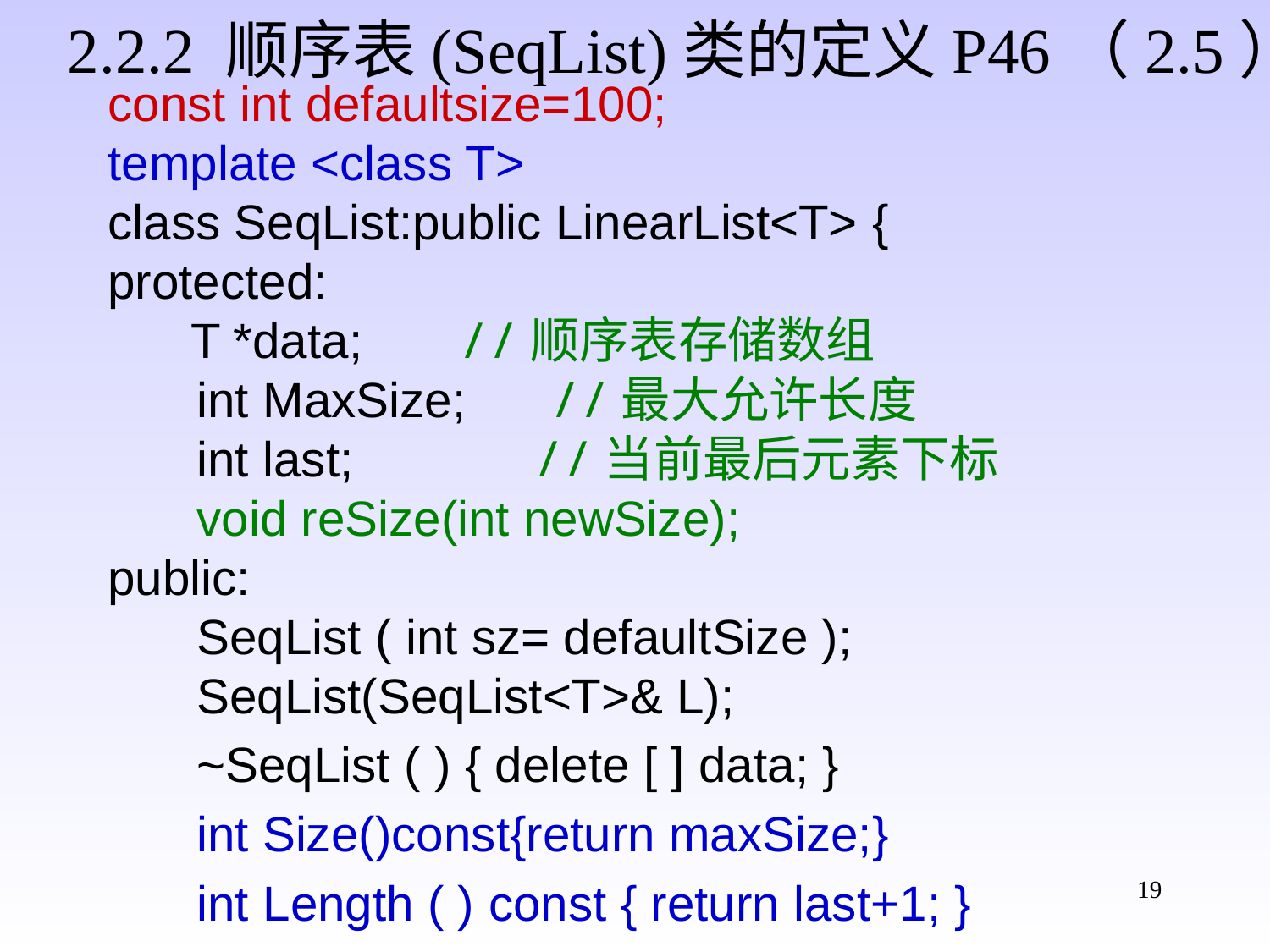

2.2.2 顺序表(SeqList)类的定义P46（2.5）
const int defaultsize=100;
template <class T>
class SeqList:public LinearList<T> {
protected:
      T *data;       //顺序表存储数组
	   int MaxSize;	 //最大允许长度
	   int last; 	         //当前最后元素下标
	   void reSize(int newSize);
public:
	   SeqList ( int sz= defaultSize );
	   SeqList(SeqList<T>& L);
	   ~SeqList ( ) { delete [ ] data; }
	   int Size()const{return maxSize;}
	   int Length ( ) const { return last+1; }
19